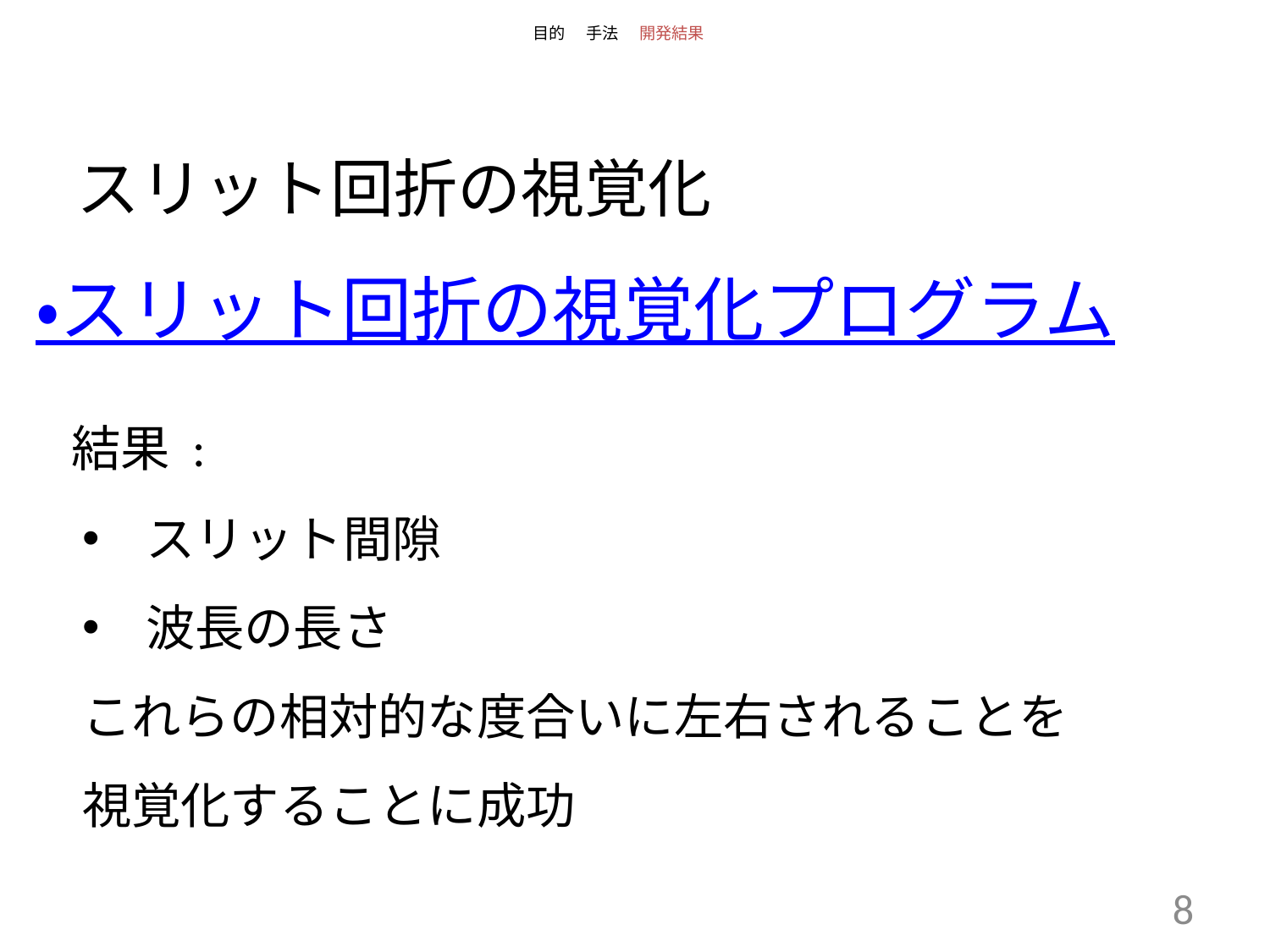

# 目的		手法		開発結果
スリット回折の視覚化
・スリット回折の視覚化プログラム
結果 :
スリット間隙
波長の長さ
これらの相対的な度合いに左右されることを
視覚化することに成功

8